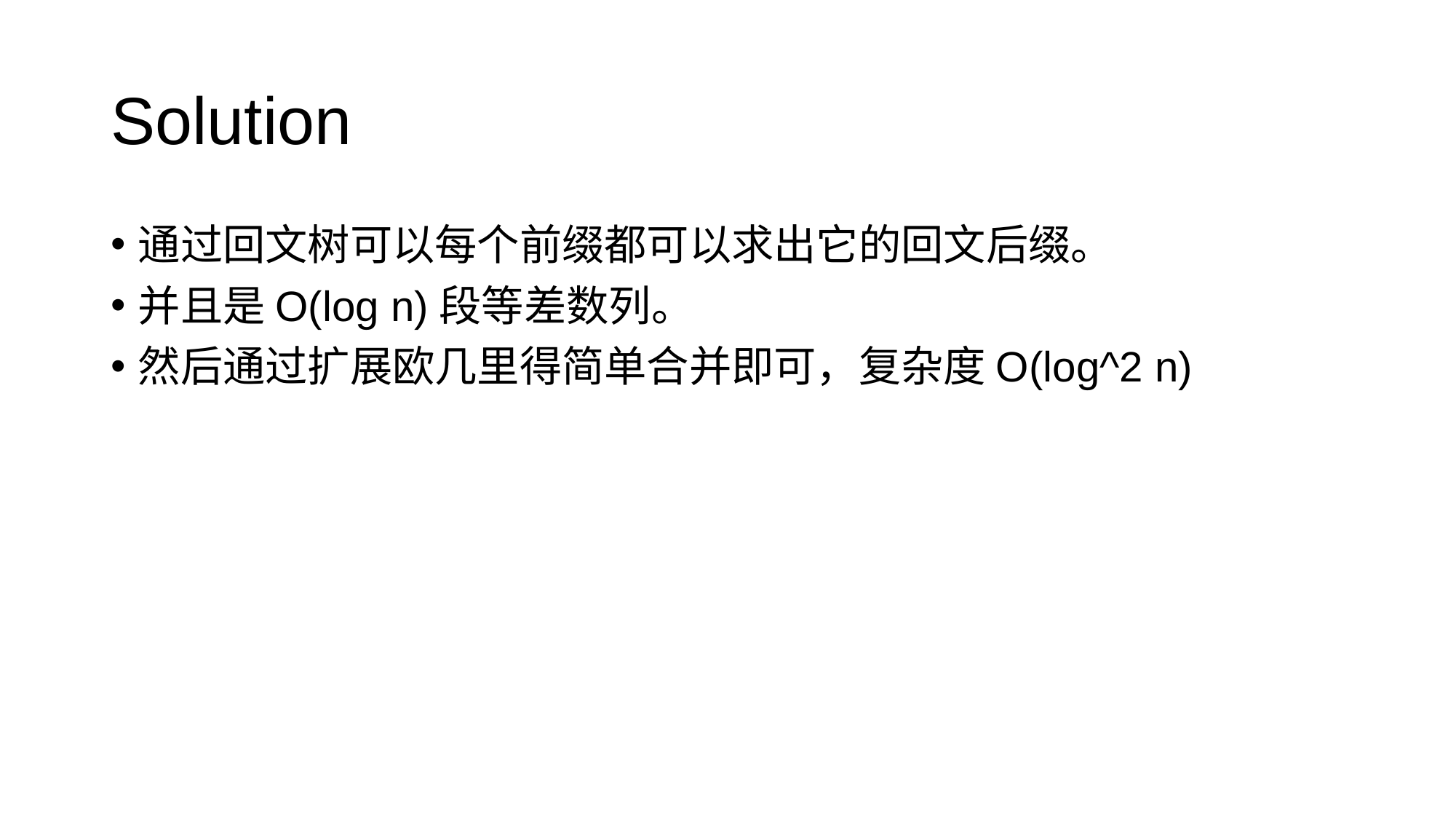

# Solution
通过回文树可以每个前缀都可以求出它的回文后缀。
并且是O(log n)段等差数列。
然后通过扩展欧几里得简单合并即可，复杂度O(log^2 n)